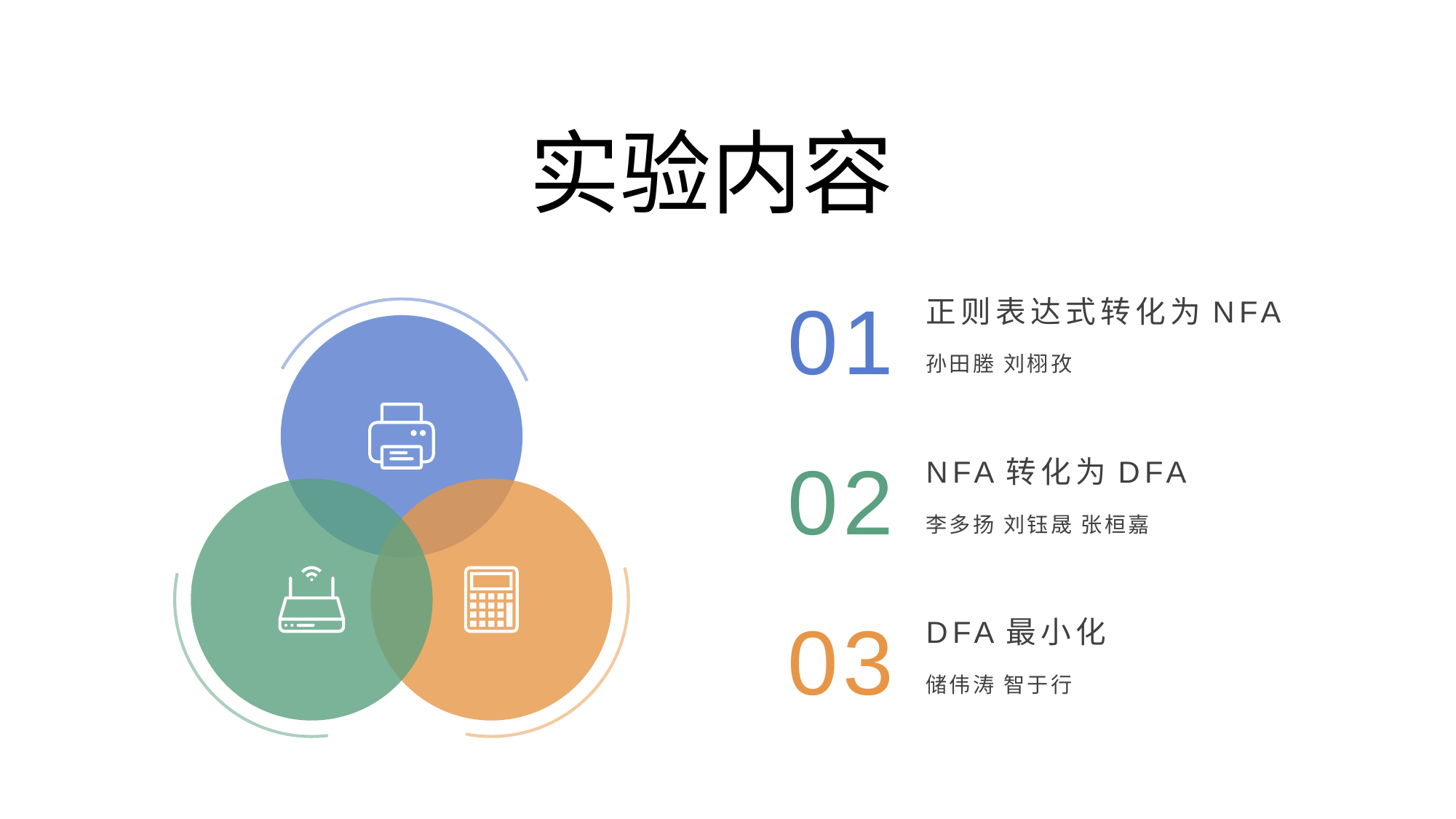

实验内容
01
正则表达式转化为NFA

孙田塍 刘栩孜

02
NFA转化为DFA

李多扬 刘钰晟 张桓嘉

03
DFA最小化
储伟涛 智于行